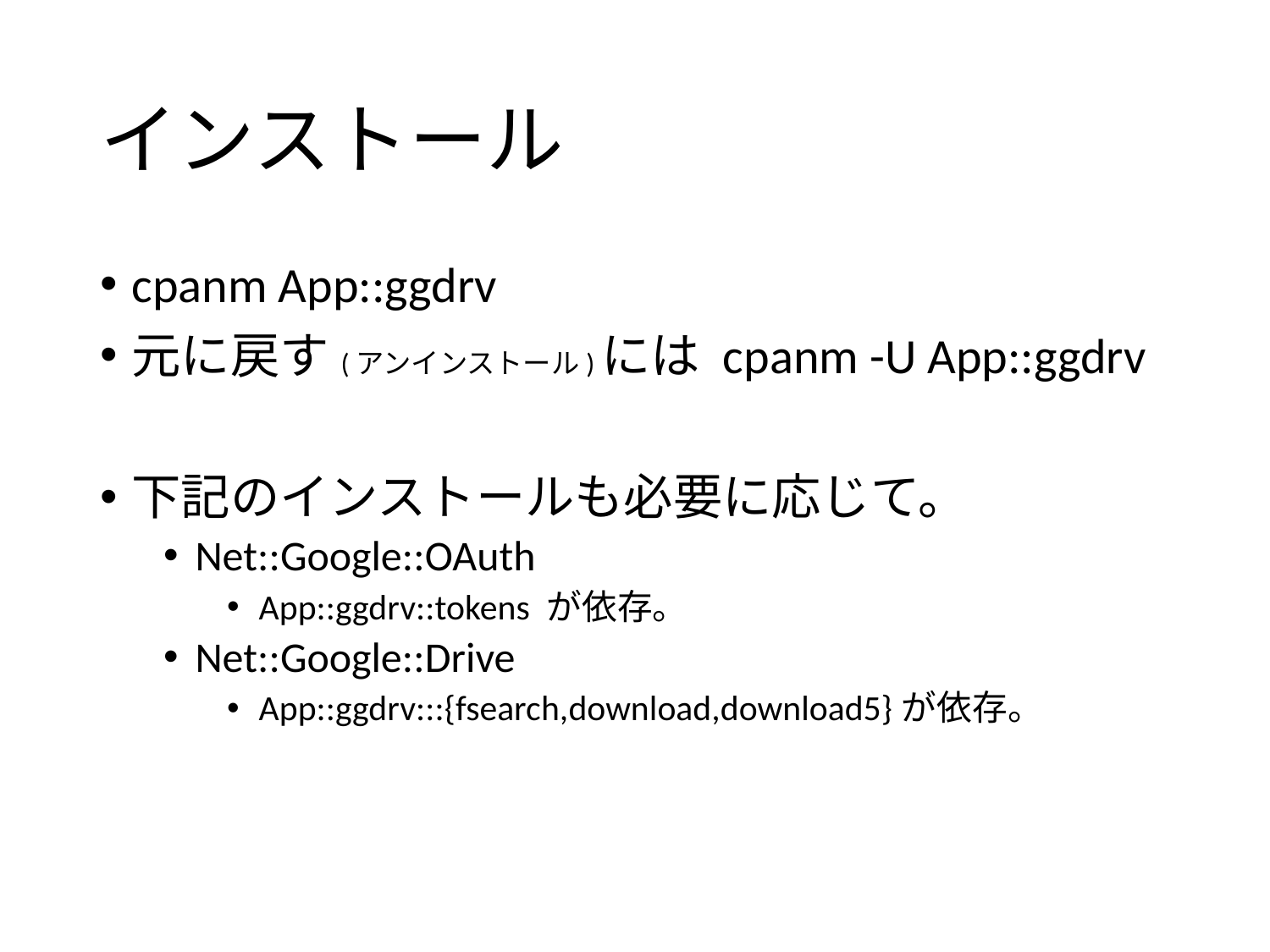

# インストール
cpanm App::ggdrv
元に戻す(アンインストール)には cpanm -U App::ggdrv

下記のインストールも必要に応じて。
Net::Google::OAuth
App::ggdrv::tokens が依存。
Net::Google::Drive
App::ggdrv:::{fsearch,download,download5}が依存。